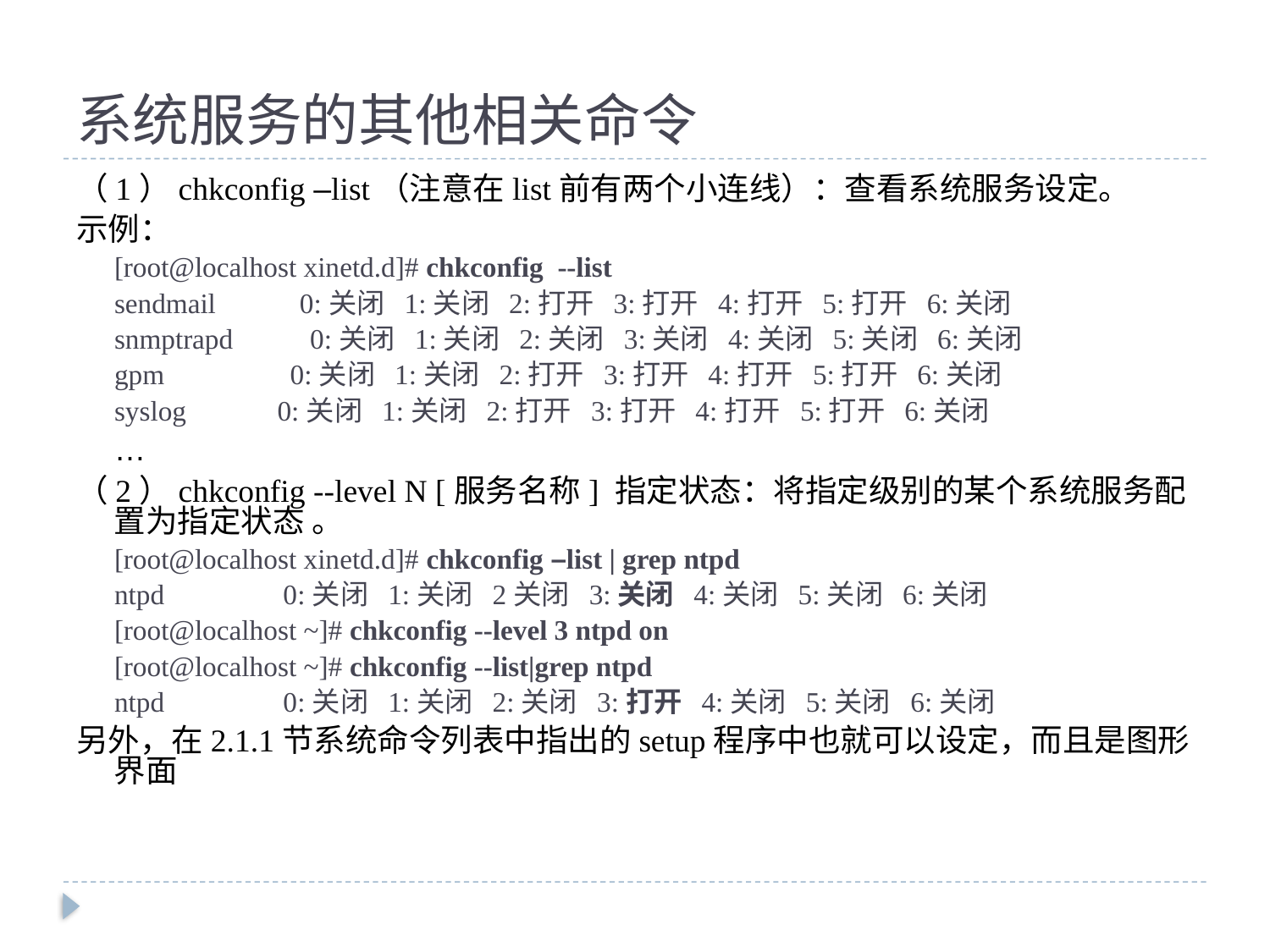

# 系统服务的其他相关命令
（1）chkconfig –list（注意在list前有两个小连线）：查看系统服务设定。
示例：
[root@localhost xinetd.d]# chkconfig  --list
sendmail            0:关闭  1:关闭  2:打开  3:打开  4:打开  5:打开  6:关闭
snmptrapd           0:关闭  1:关闭  2:关闭  3:关闭  4:关闭  5:关闭  6:关闭
gpm                  0:关闭  1:关闭  2:打开  3:打开  4:打开  5:打开  6:关闭
syslog             0:关闭  1:关闭  2:打开  3:打开  4:打开  5:打开  6:关闭
	…
（2）chkconfig --level N [服务名称] 指定状态：将指定级别的某个系统服务配置为指定状态 。
[root@localhost xinetd.d]# chkconfig –list | grep ntpd
ntpd                 0:关闭  1:关闭  2关闭  3:关闭  4:关闭  5:关闭  6:关闭
[root@localhost ~]# chkconfig --level 3 ntpd on
[root@localhost ~]# chkconfig --list|grep ntpd
ntpd                 0:关闭  1:关闭  2:关闭  3:打开  4:关闭  5:关闭  6:关闭
另外，在2.1.1节系统命令列表中指出的setup程序中也就可以设定，而且是图形界面